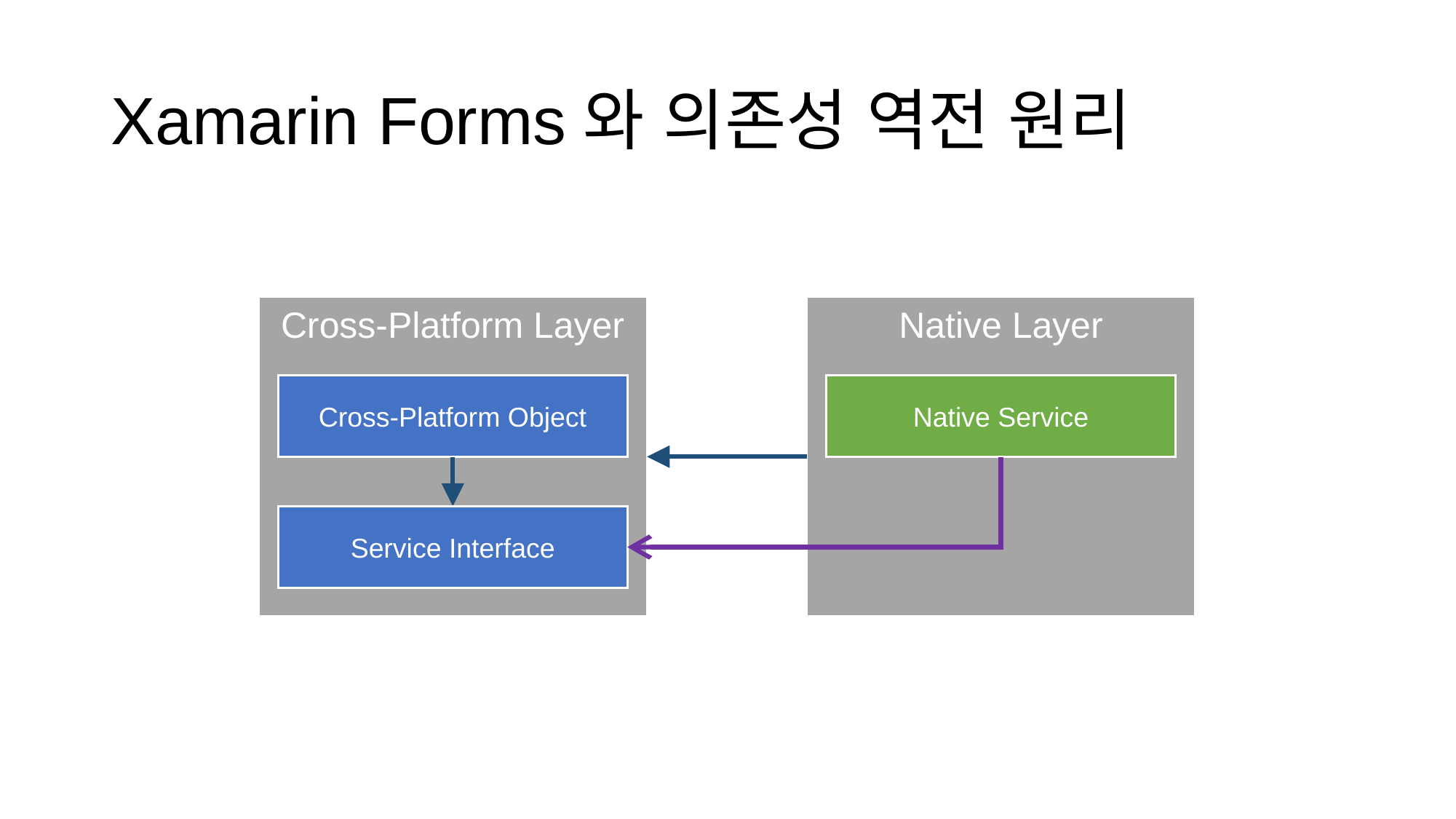

# Xamarin Forms와 의존성 역전 원리
Cross-Platform Layer
Native Layer
Cross-Platform Object
Native Service
Service Interface